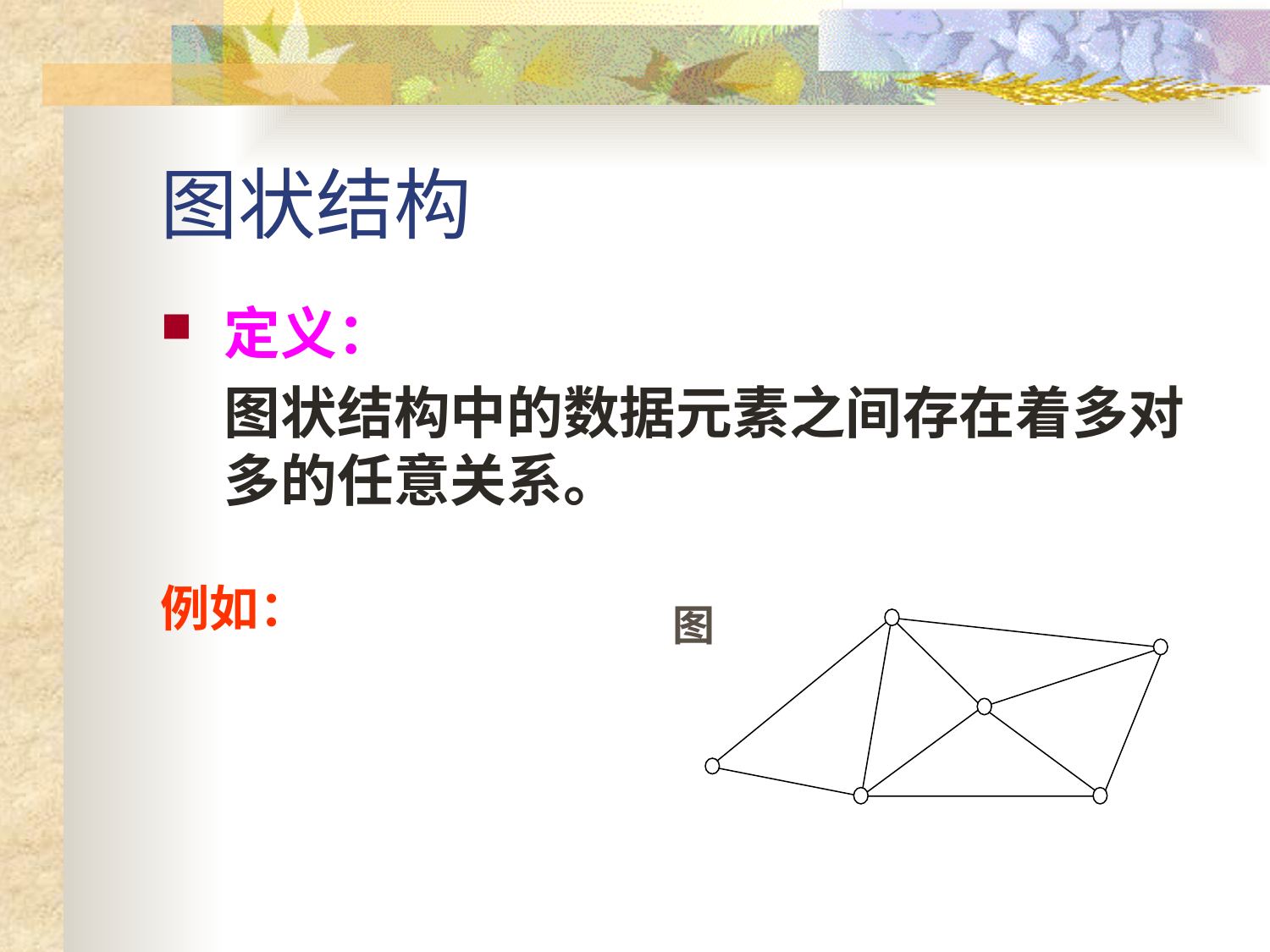

图状结构
定义：
	图状结构中的数据元素之间存在着多对多的任意关系。
例如：
      图